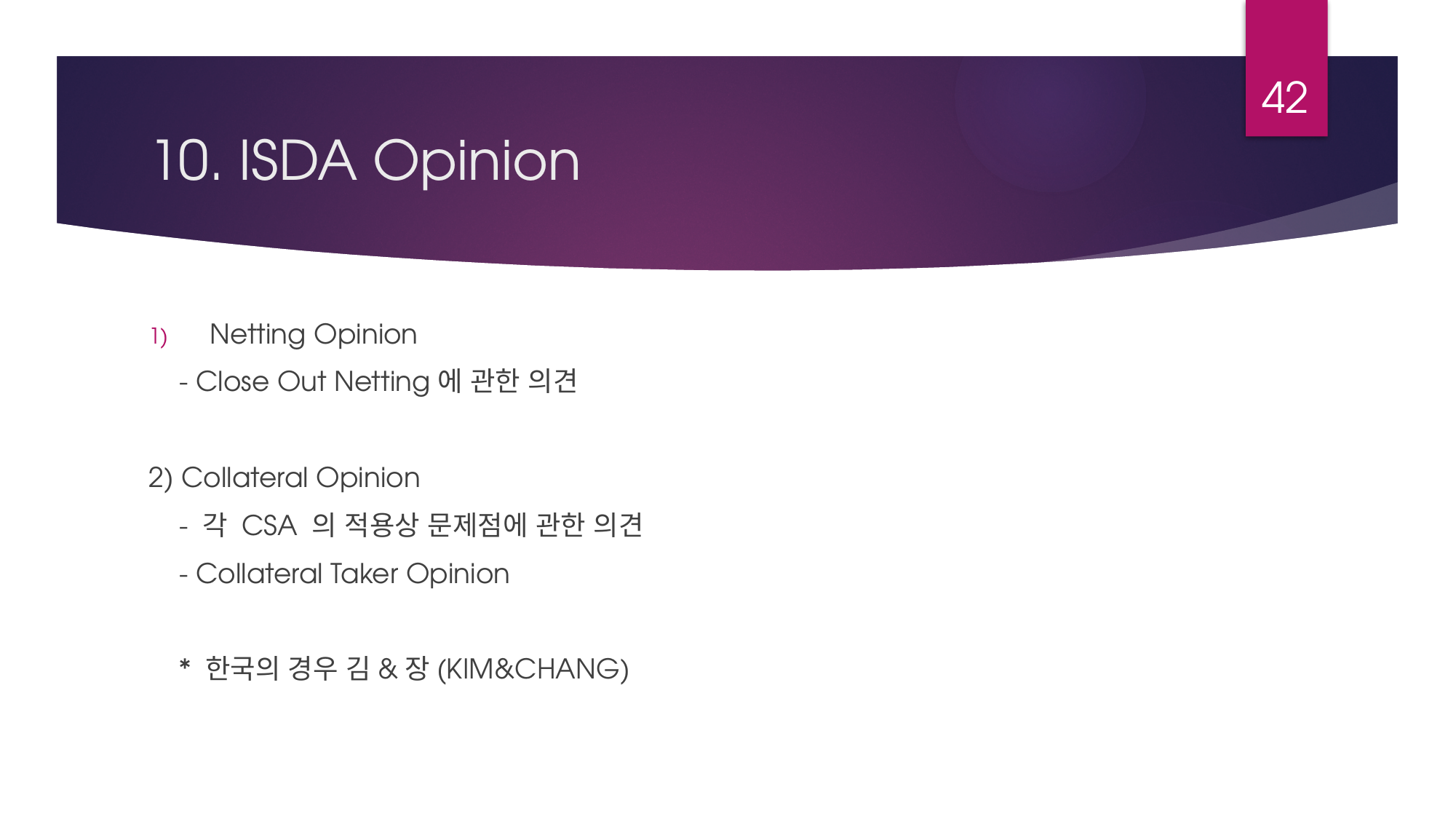

42
# 10. ISDA Opinion
Netting Opinion
    - Close Out Netting에 관한 의견

2) Collateral Opinion
    - 각 CSA 의 적용상 문제점에 관한 의견
    - Collateral Taker Opinion

    * 한국의 경우 김&장(KIM&CHANG)